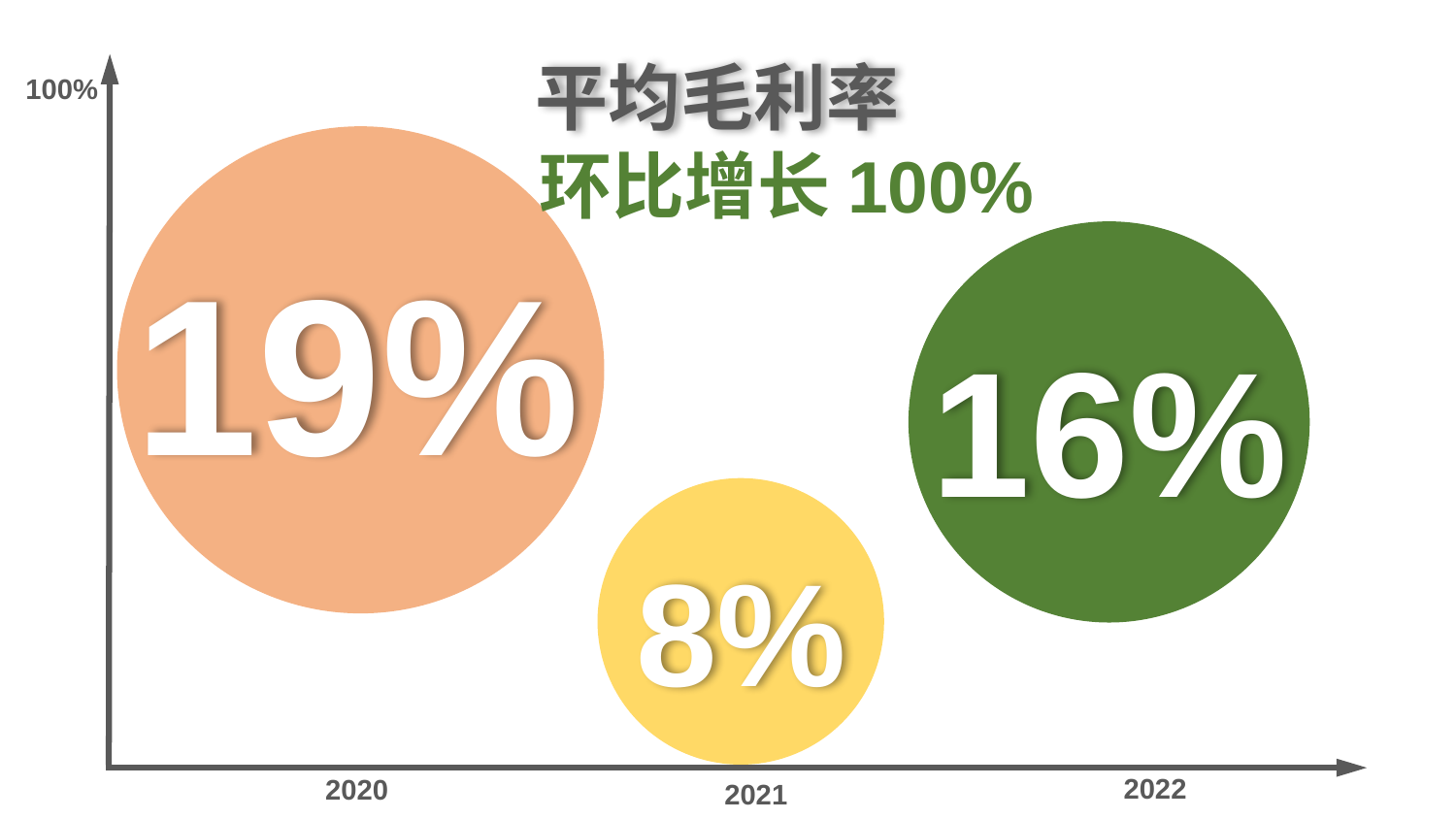

平均毛利率
100%
环比增长100%

19%
16%

8%

2022
2020
2021